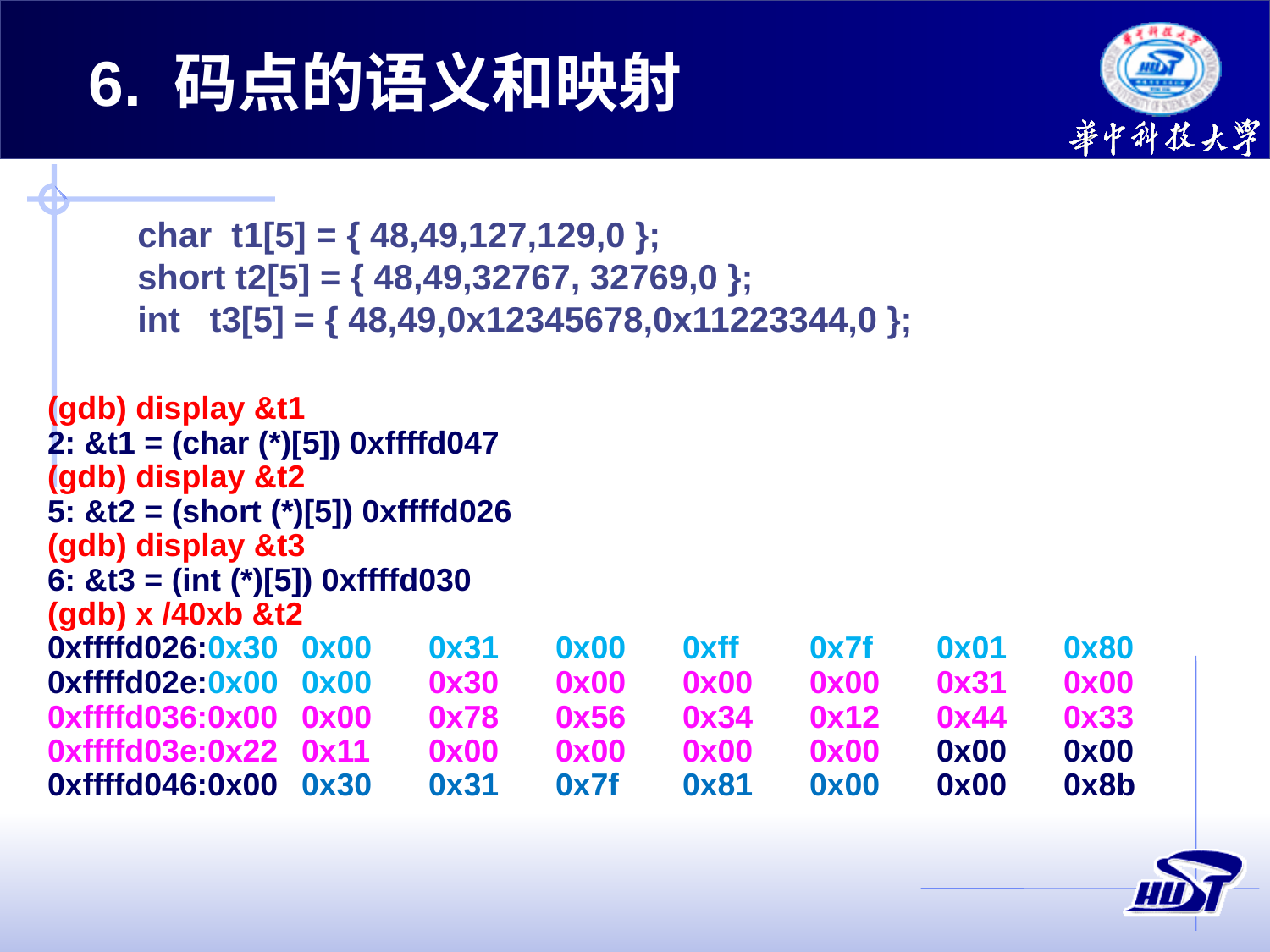

6. 码点的语义和映射
char  t1[5] = { 48,49,127,129,0 };
short t2[5] = { 48,49,32767, 32769,0 };
int   t3[5] = { 48,49,0x12345678,0x11223344,0 };
(gdb) display &t1
2: &t1 = (char (*)[5]) 0xffffd047
(gdb) display &t2
5: &t2 = (short (*)[5]) 0xffffd026
(gdb) display &t3
6: &t3 = (int (*)[5]) 0xffffd030
(gdb) x /40xb &t2
0xffffd026:0x30	0x00	0x31	0x00	0xff	0x7f	0x01	0x80
0xffffd02e:0x00	0x00	0x30	0x00	0x00	0x00	0x31	0x00
0xffffd036:0x00	0x00	0x78	0x56	0x34	0x12	0x44	0x33
0xffffd03e:0x22	0x11	0x00	0x00	0x00	0x00	0x00	0x00
0xffffd046:0x00	0x30	0x31	0x7f	0x81	0x00	0x00	0x8b